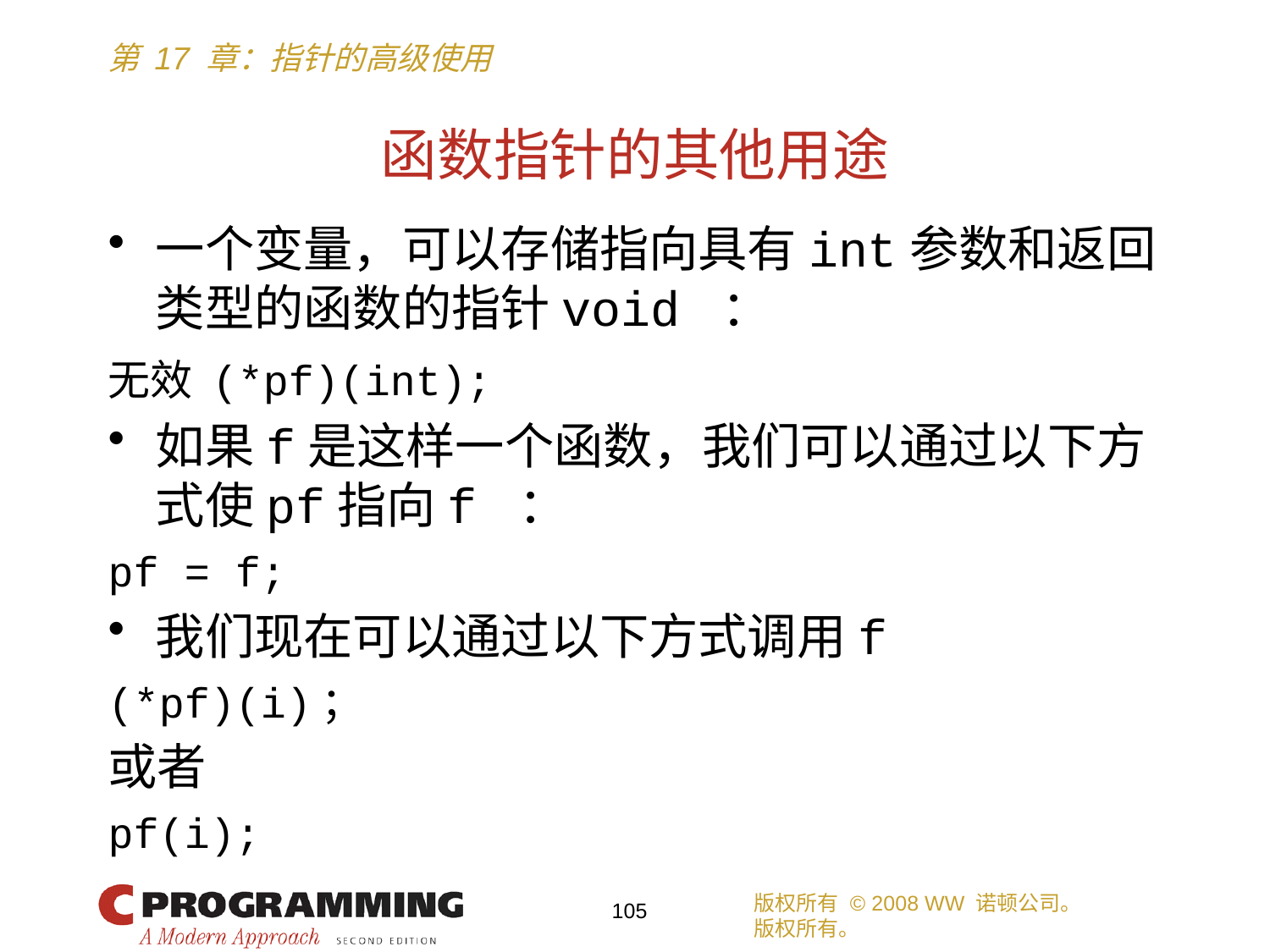

# 函数指针的其他用途
一个变量，可以存储指向具有int参数和返回类型的函数的指针void ：
无效 (*pf)(int);
如果f是这样一个函数，我们可以通过以下方式使pf指向f ：
pf = f;
我们现在可以通过以下方式调用f
(*pf)(i)；
或者
pf(i);
版权所有 © 2008 WW 诺顿公司。
版权所有。
105